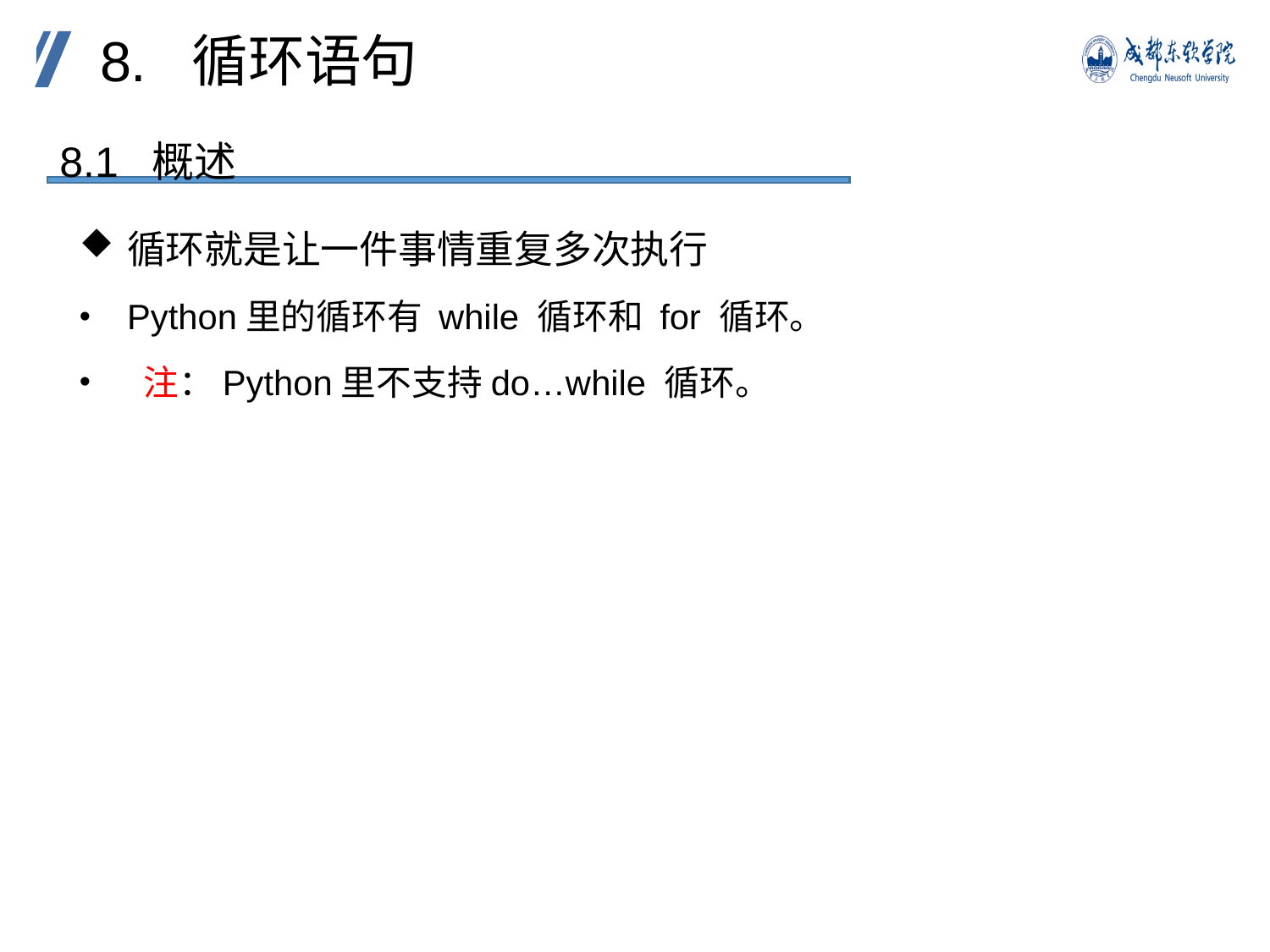

8.  循环语句
8.1  概述

循环就是让一件事情重复多次执行
Python里的循环有 while 循环和 for 循环。
 注：Python里不支持do…while 循环。